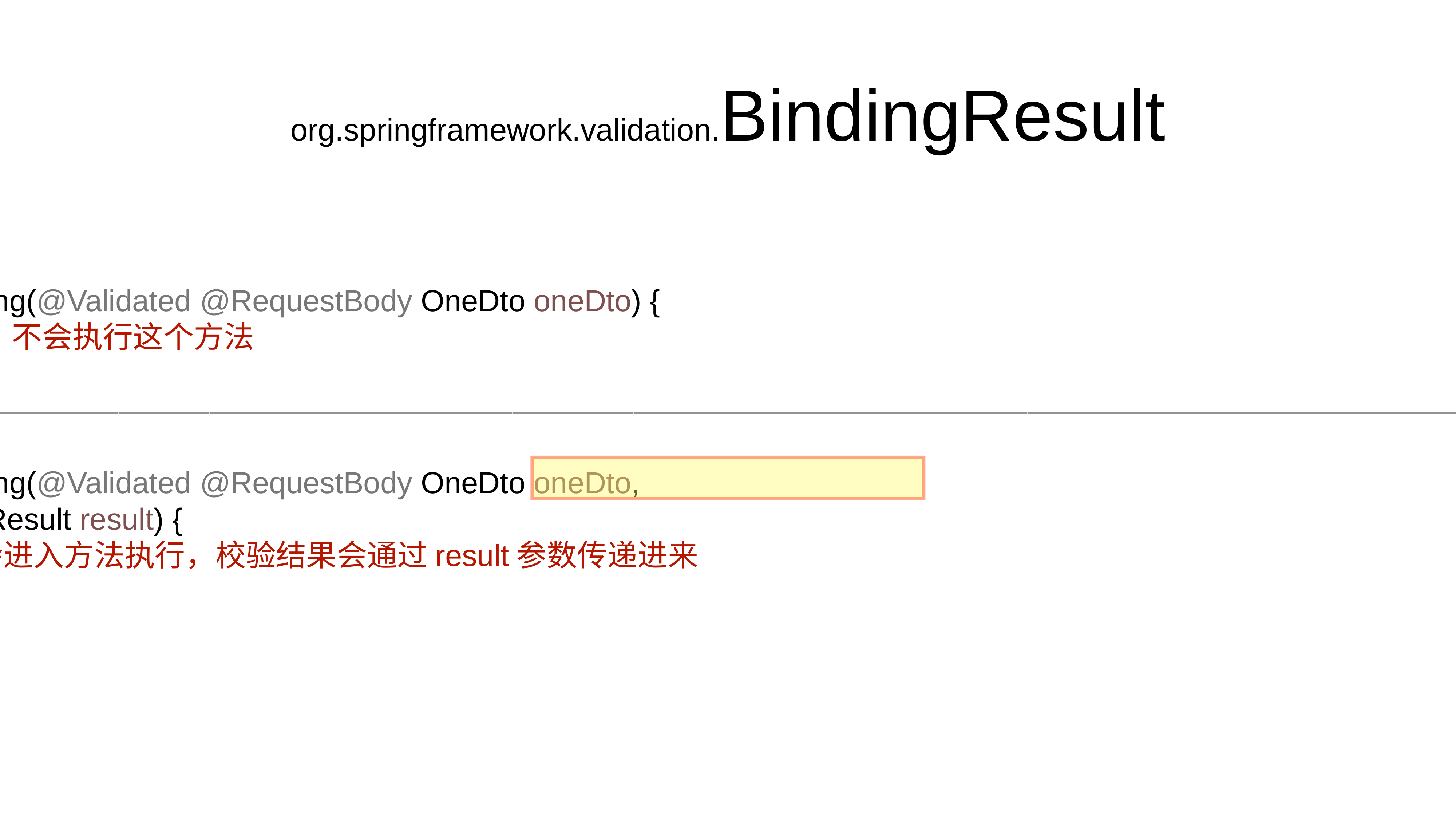

# org.springframework.validation.BindingResult

public Object doSomething(@Validated @RequestBody OneDto oneDto) {
     // 通不过校验的参数，不会执行这个方法
}
———————————————————————————————————————————————————————————————————————
public Object doSomething(@Validated @RequestBody OneDto oneDto,
                          BindingResult result) {
    // 参数通不过校验也会进入方法执行，校验结果会通过result参数传递进来
    if (result.hasErrors()){
         // 没通过校验
    }
}